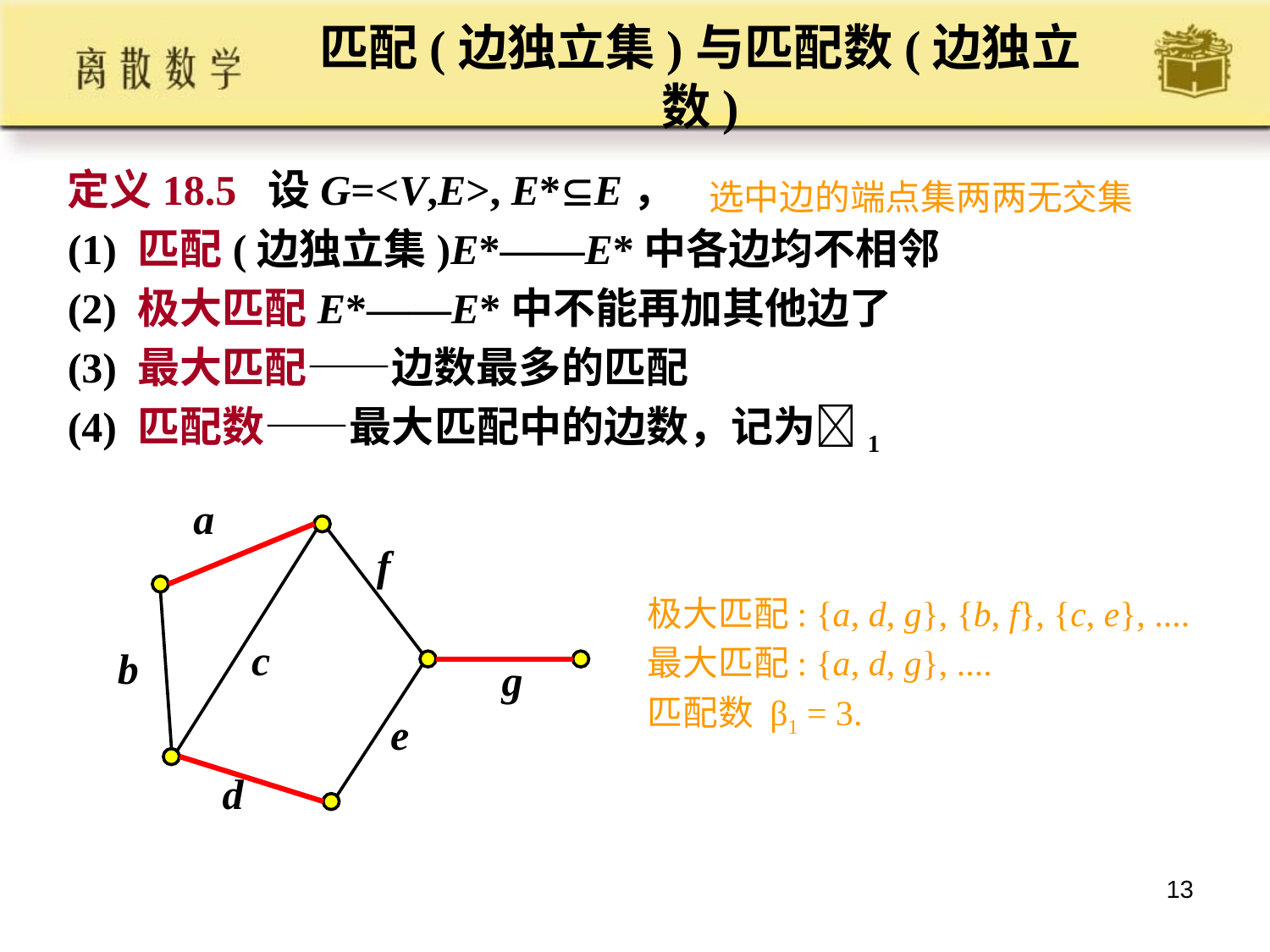

# 匹配(边独立集)与匹配数(边独立数)
定义18.5  设G=<V,E>, E*⊆E，
(1) 匹配(边独立集)E*——E*中各边均不相邻
(2) 极大匹配E*——E*中不能再加其他边了
(3) 最大匹配——边数最多的匹配
(4) 匹配数——最大匹配中的边数，记为β1
选中边的端点集两两无交集
a

f
c
b
g
e
d
极大匹配: {a, d, g}, {b, f}, {c, e}, ....
最大匹配: {a, d, g}, ....
匹配数 β1 = 3.
13